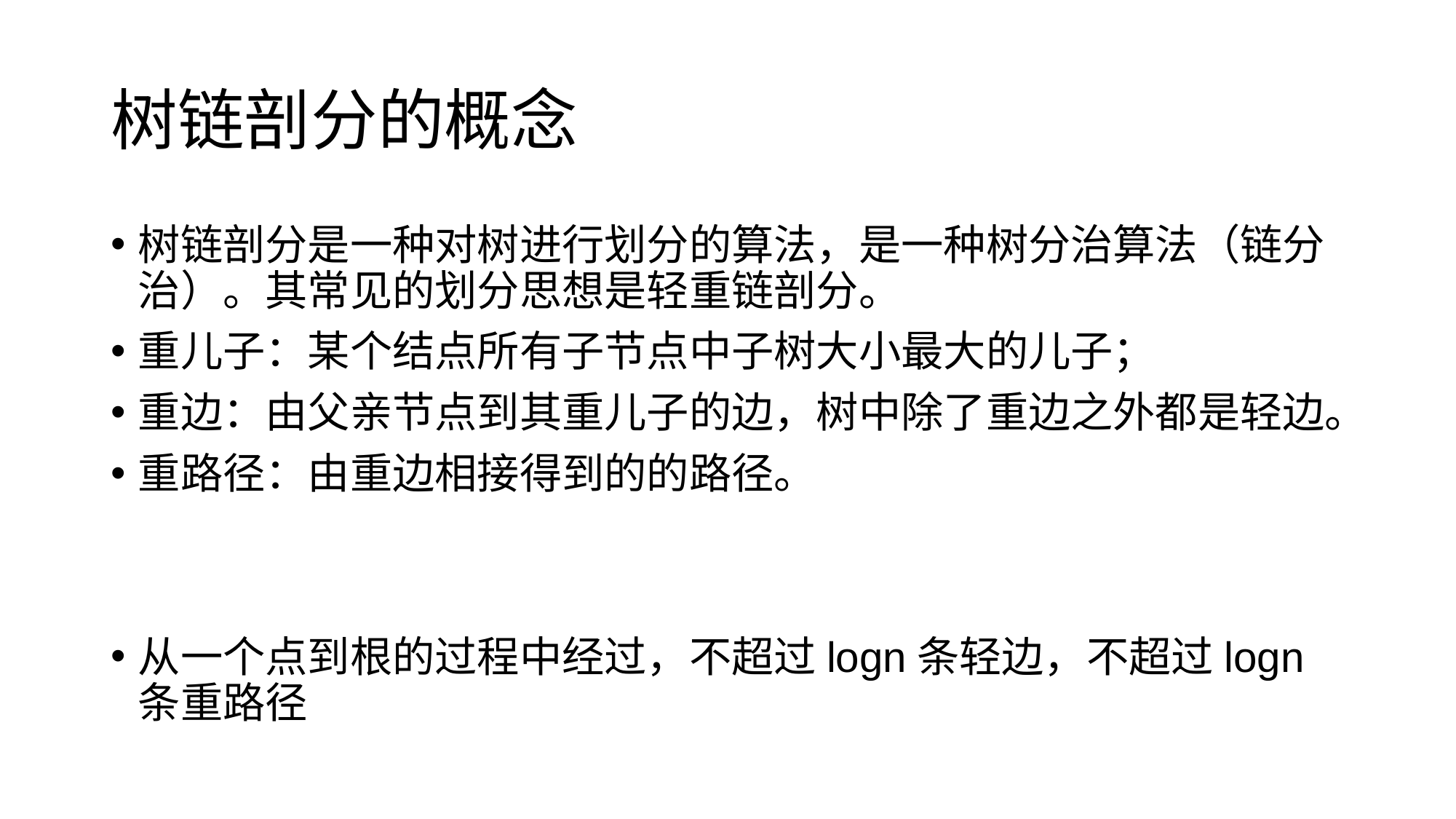

# 树链剖分的概念
树链剖分是一种对树进行划分的算法，是一种树分治算法（链分治）。其常见的划分思想是轻重链剖分。
重儿子：某个结点所有子节点中子树大小最大的儿子；
重边：由父亲节点到其重儿子的边，树中除了重边之外都是轻边。
重路径：由重边相接得到的的路径。

从一个点到根的过程中经过，不超过logn条轻边，不超过logn条重路径